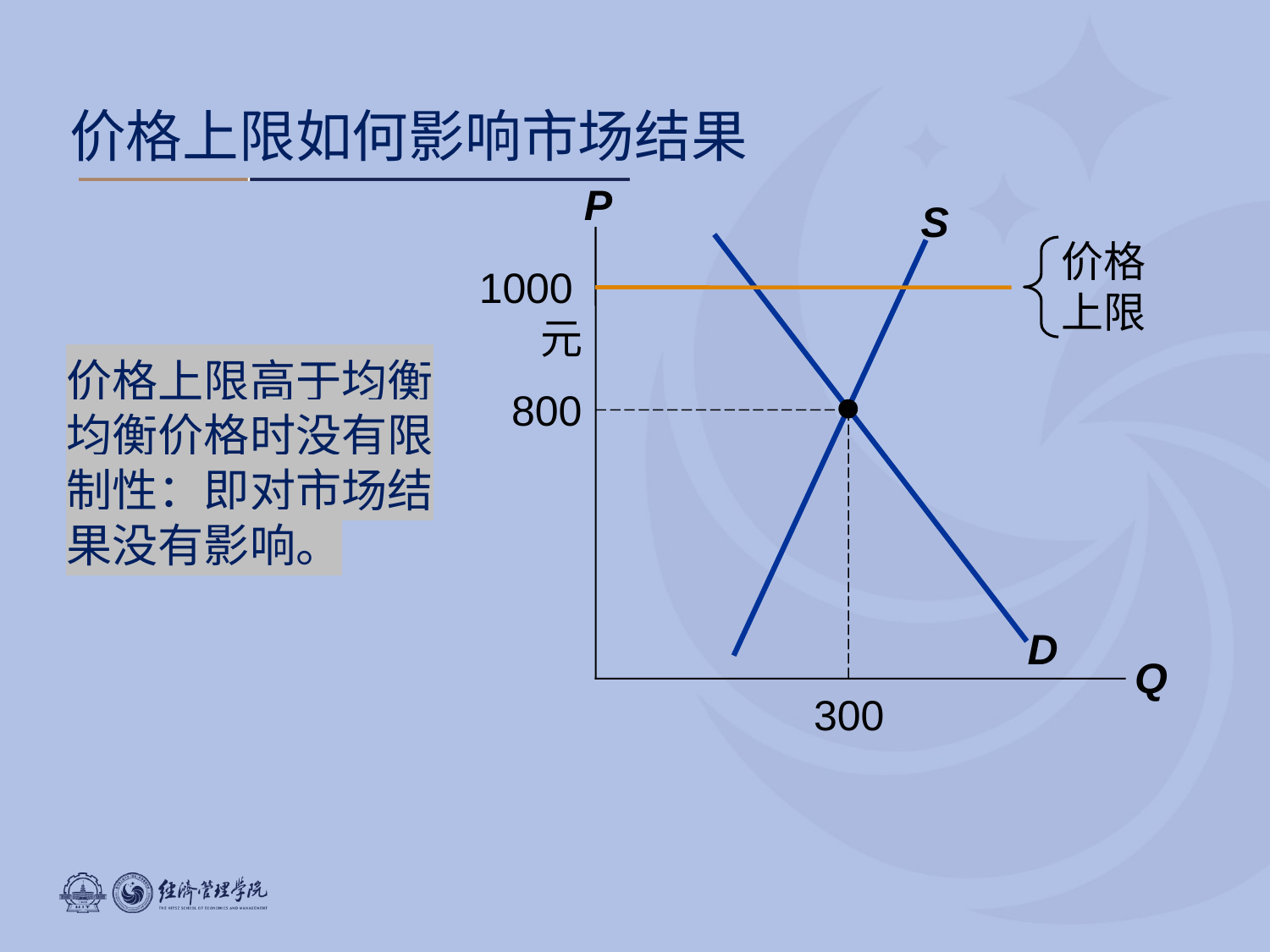

价格上限如何影响市场结果
P

Q
S

价格上限

1000元

D
价格上限高于均衡均衡价格时没有限制性：即对市场结果没有影响。
800

300